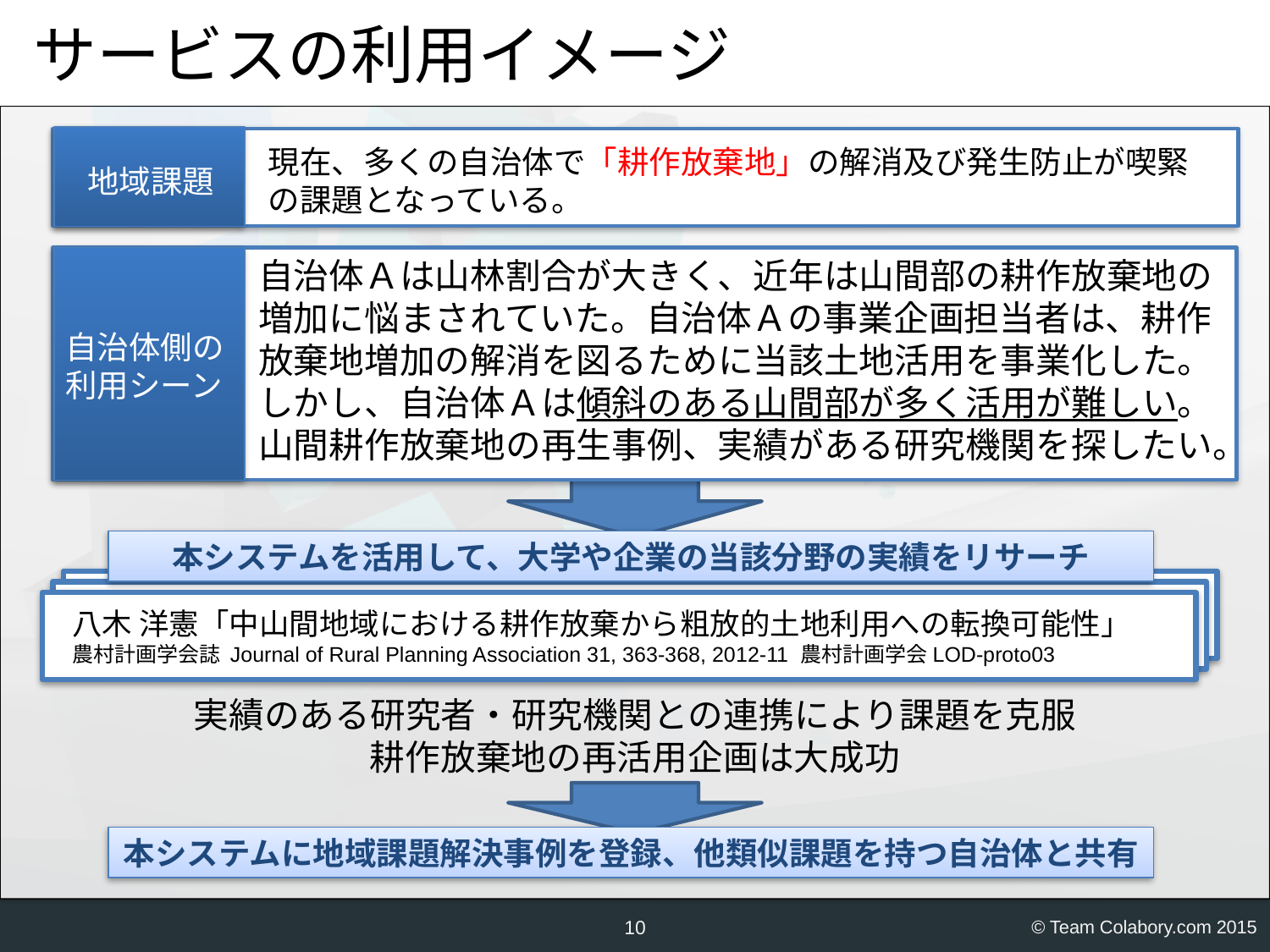

# サービスの利用イメージ

現在、多くの自治体で「耕作放棄地」の解消及び発生防止が喫緊の課題となっている。
地域課題

自治体Ａは山林割合が大きく、近年は山間部の耕作放棄地の増加に悩まされていた。自治体Ａの事業企画担当者は、耕作放棄地増加の解消を図るために当該土地活用を事業化した。
しかし、自治体Ａは傾斜のある山間部が多く活用が難しい。山間耕作放棄地の再生事例、実績がある研究機関を探したい。
自治体側の利用シーン

本システムを活用して、大学や企業の当該分野の実績をリサーチ
八木 洋憲「中山間地域における耕作放棄から粗放的土地利用への転換可能性」
農村計画学会誌 Journal of Rural Planning Association 31, 363-368, 2012-11 農村計画学会LOD-proto03
八木 洋憲「中山間地域における耕作放棄から粗放的土地利用への転換可能性」
農村計画学会誌 Journal of Rural Planning Association 31, 363-368, 2012-11 農村計画学会LOD-proto03
八木 洋憲「中山間地域における耕作放棄から粗放的土地利用への転換可能性」
農村計画学会誌 Journal of Rural Planning Association 31, 363-368, 2012-11 農村計画学会LOD-proto03
実績のある研究者・研究機関との連携により課題を克服
耕作放棄地の再活用企画は大成功

本システムに地域課題解決事例を登録、他類似課題を持つ自治体と共有
10
© Team Colabory.com 2015